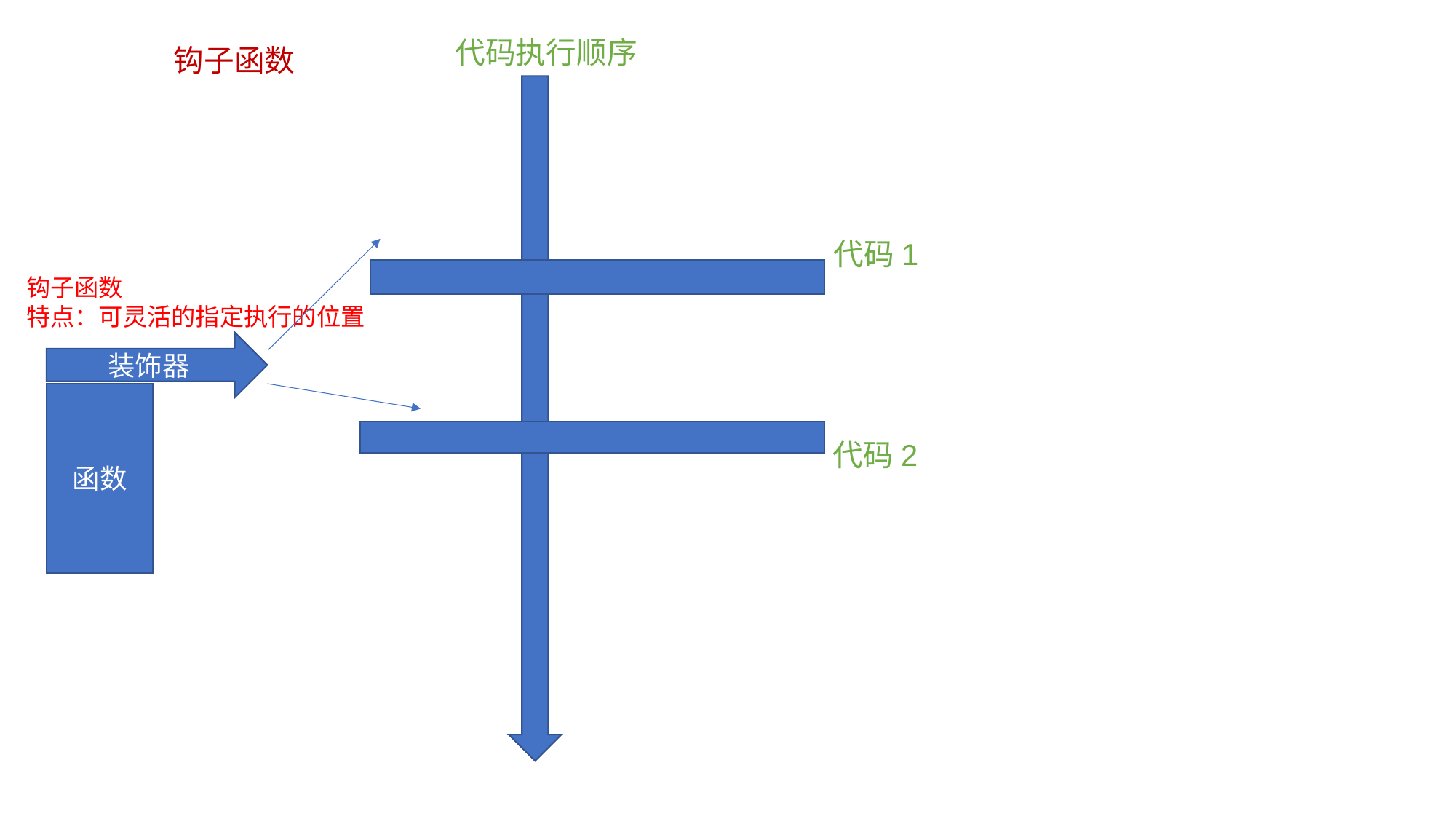

代码执行顺序
钩子函数

代码1

钩子函数
特点：可灵活的指定执行的位置
装饰器
函数

代码2